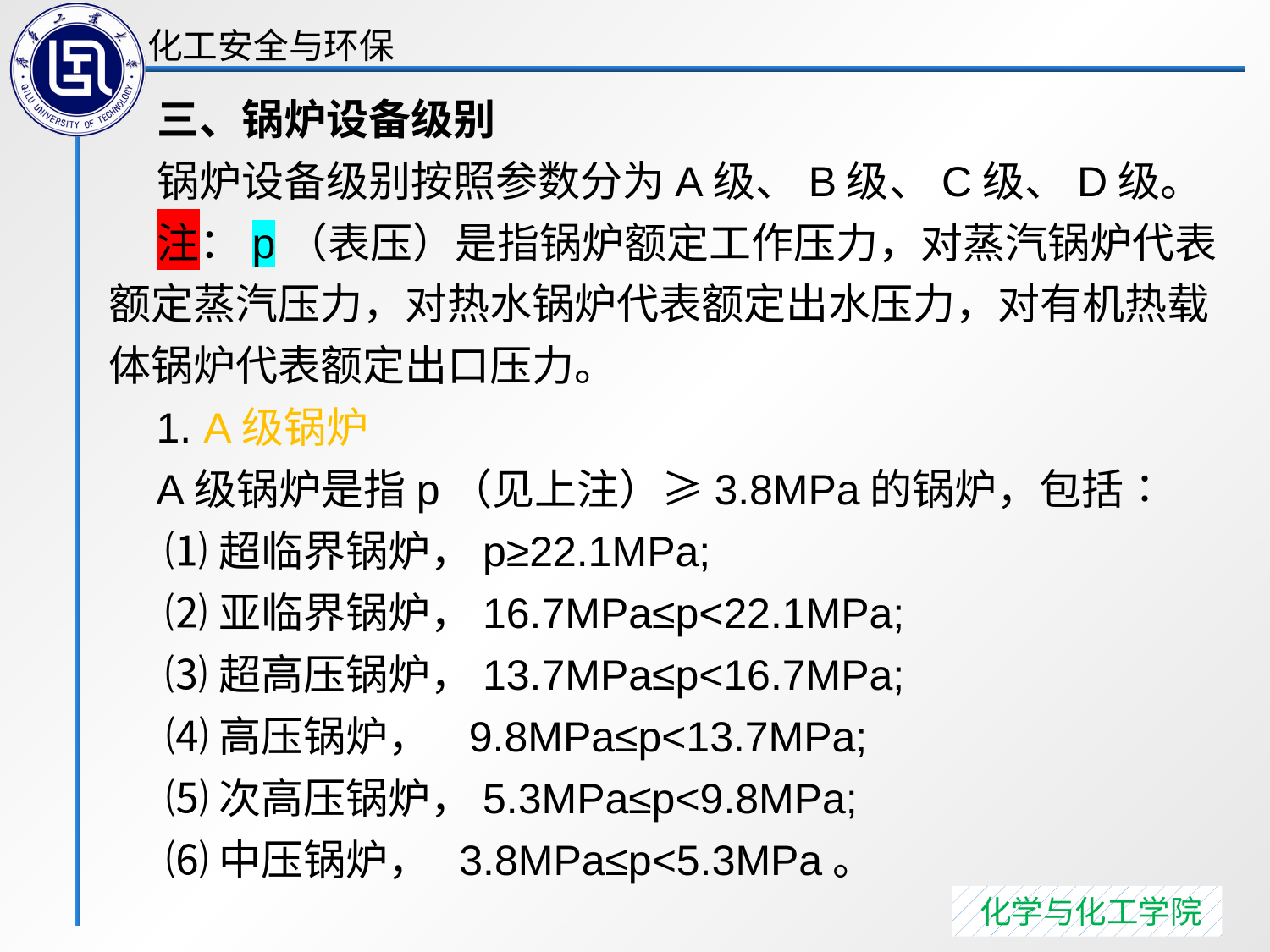

三、锅炉设备级别
    锅炉设备级别按照参数分为A级、B级、C级、D级。
    注：p（表压）是指锅炉额定工作压力，对蒸汽锅炉代表额定蒸汽压力，对热水锅炉代表额定出水压力，对有机热载体锅炉代表额定出口压力。
    1. A级锅炉
    A级锅炉是指p（见上注）≥3.8MPa的锅炉，包括∶
      ⑴超临界锅炉，p≥22.1MPa;
      ⑵亚临界锅炉，16.7MPa≤p<22.1MPa;
      ⑶超高压锅炉，13.7MPa≤p<16.7MPa;
      ⑷高压锅炉，   9.8MPa≤p<13.7MPa;
      ⑸次高压锅炉，5.3MPa≤p<9.8MPa;
      ⑹中压锅炉，  3.8MPa≤p<5.3MPa。